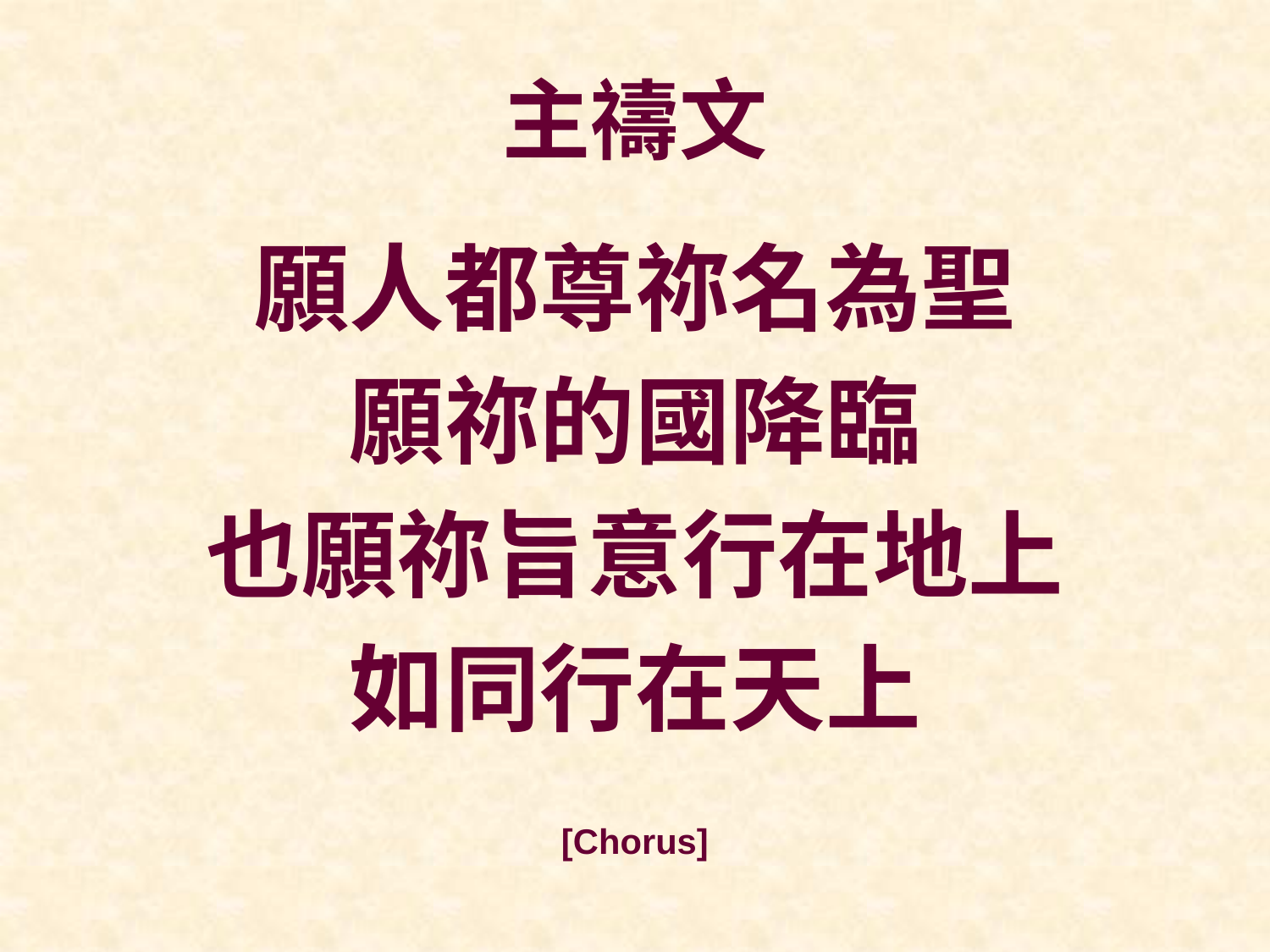

# 主禱文
願人都尊祢名為聖
願祢的國降臨
也願祢旨意行在地上
如同行在天上

[Chorus]